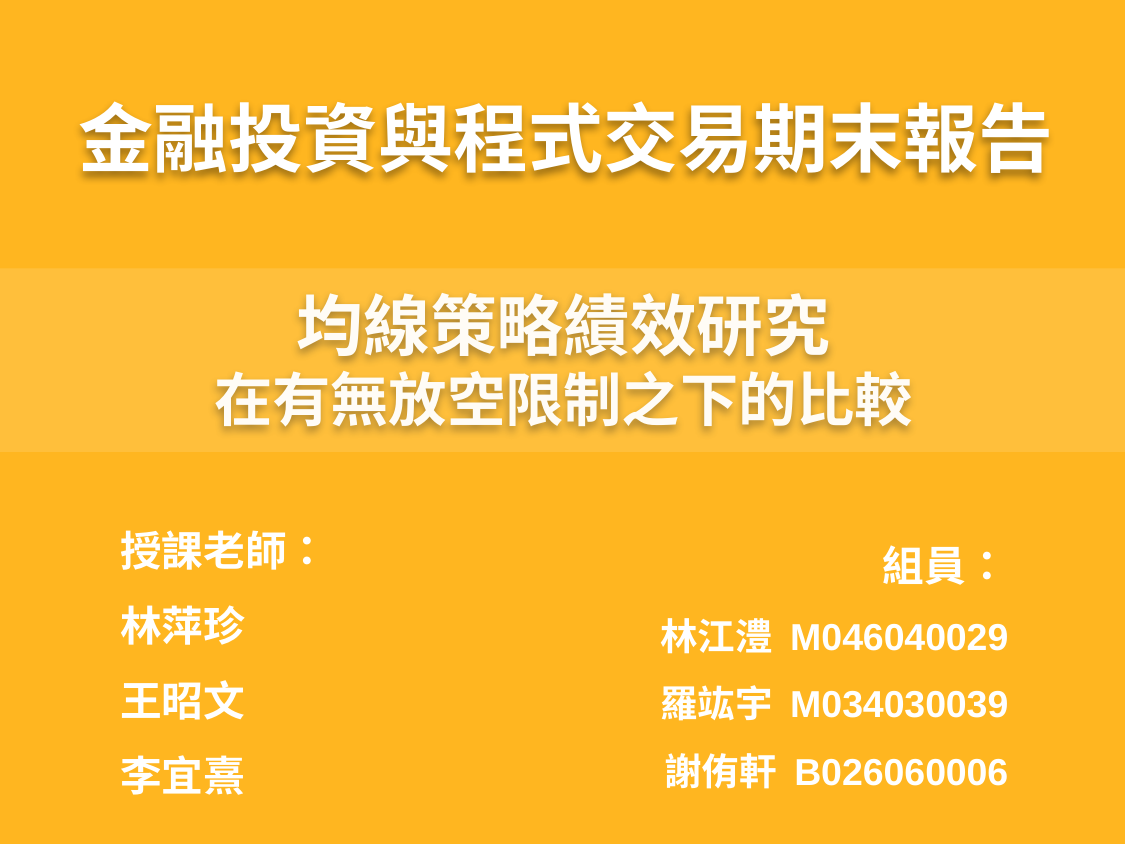

金融投資與程式交易期末報告

均線策略績效研究
在有無放空限制之下的比較

授課老師：
林萍珍
王昭文
李宜熹
組員：
林江澧 M046040029
羅竑宇 M034030039
謝侑軒 B026060006